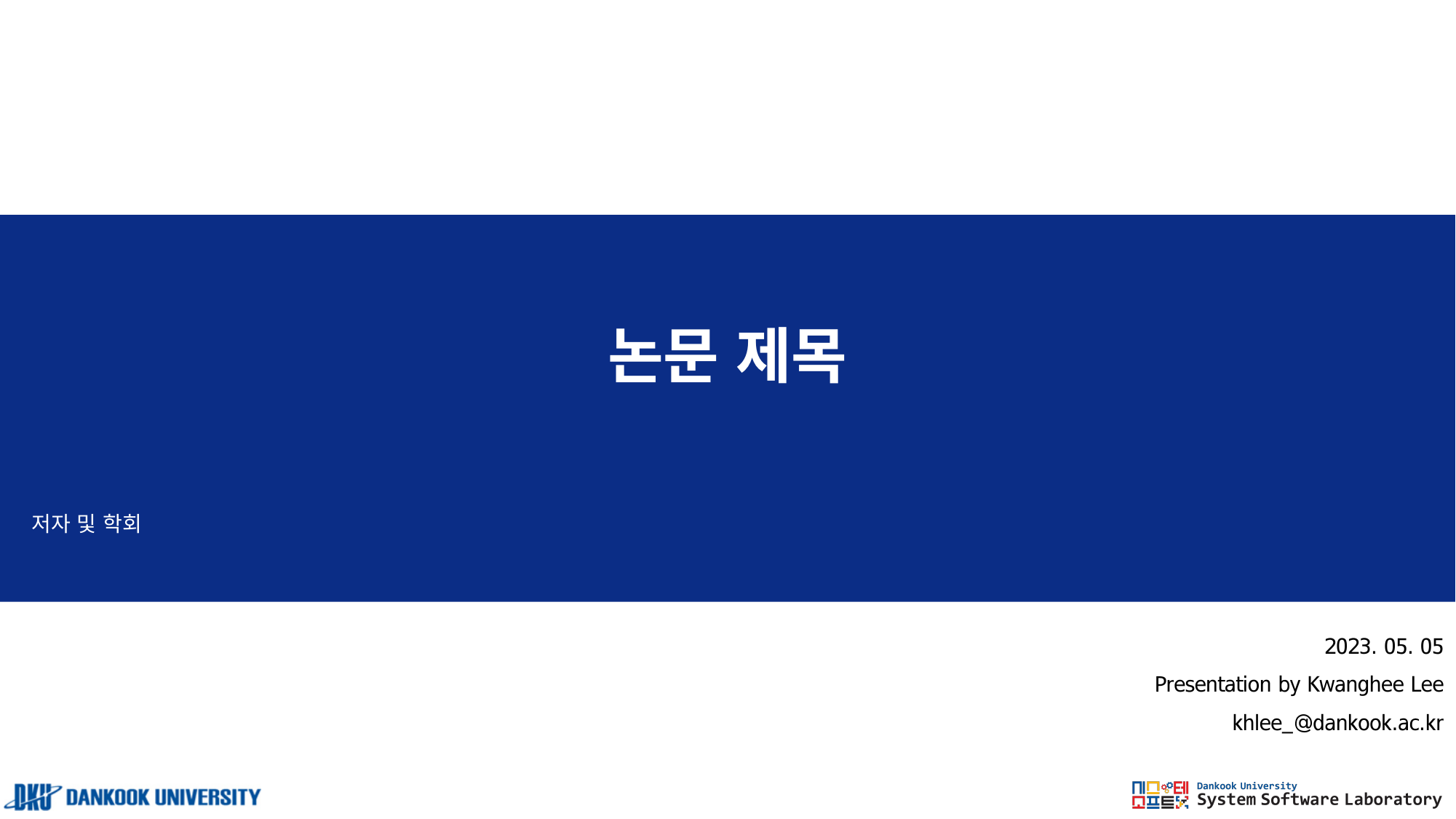

# 논문 제목
저자 및 학회
2023. 05. 05
Presentation by Kwanghee Lee
khlee_@dankook.ac.kr